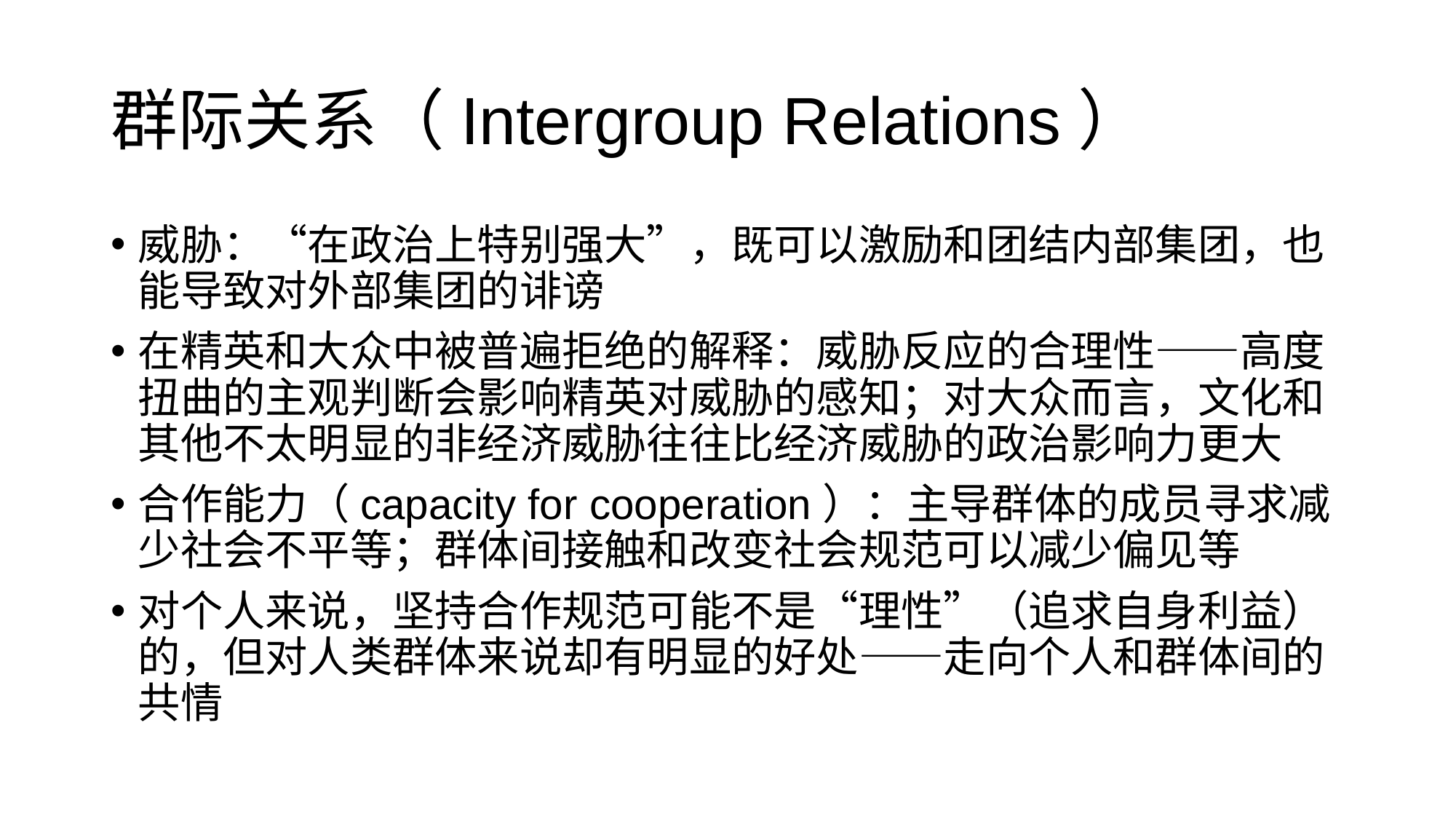

# 群际关系（Intergroup Relations）
威胁：“在政治上特别强大”，既可以激励和团结内部集团，也能导致对外部集团的诽谤
在精英和大众中被普遍拒绝的解释：威胁反应的合理性——高度扭曲的主观判断会影响精英对威胁的感知；对大众而言，文化和其他不太明显的非经济威胁往往比经济威胁的政治影响力更大
合作能力（capacity for cooperation）：主导群体的成员寻求减少社会不平等；群体间接触和改变社会规范可以减少偏见等
对个人来说，坚持合作规范可能不是“理性”（追求自身利益）的，但对人类群体来说却有明显的好处——走向个人和群体间的共情